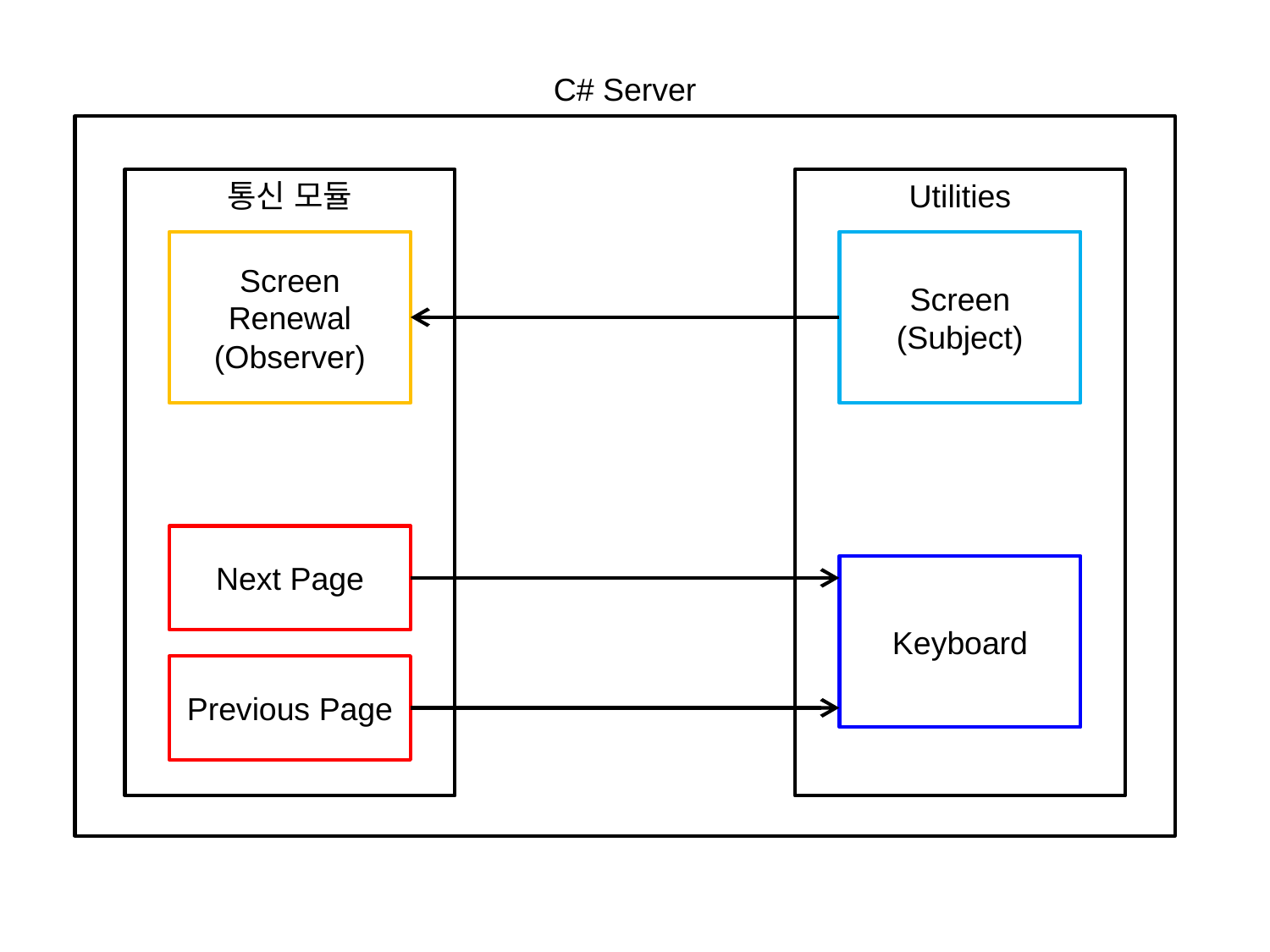

C# Server

통신 모듈
Utilities
Screen Renewal
(Observer)
Screen
(Subject)
Next Page
Keyboard
Previous Page